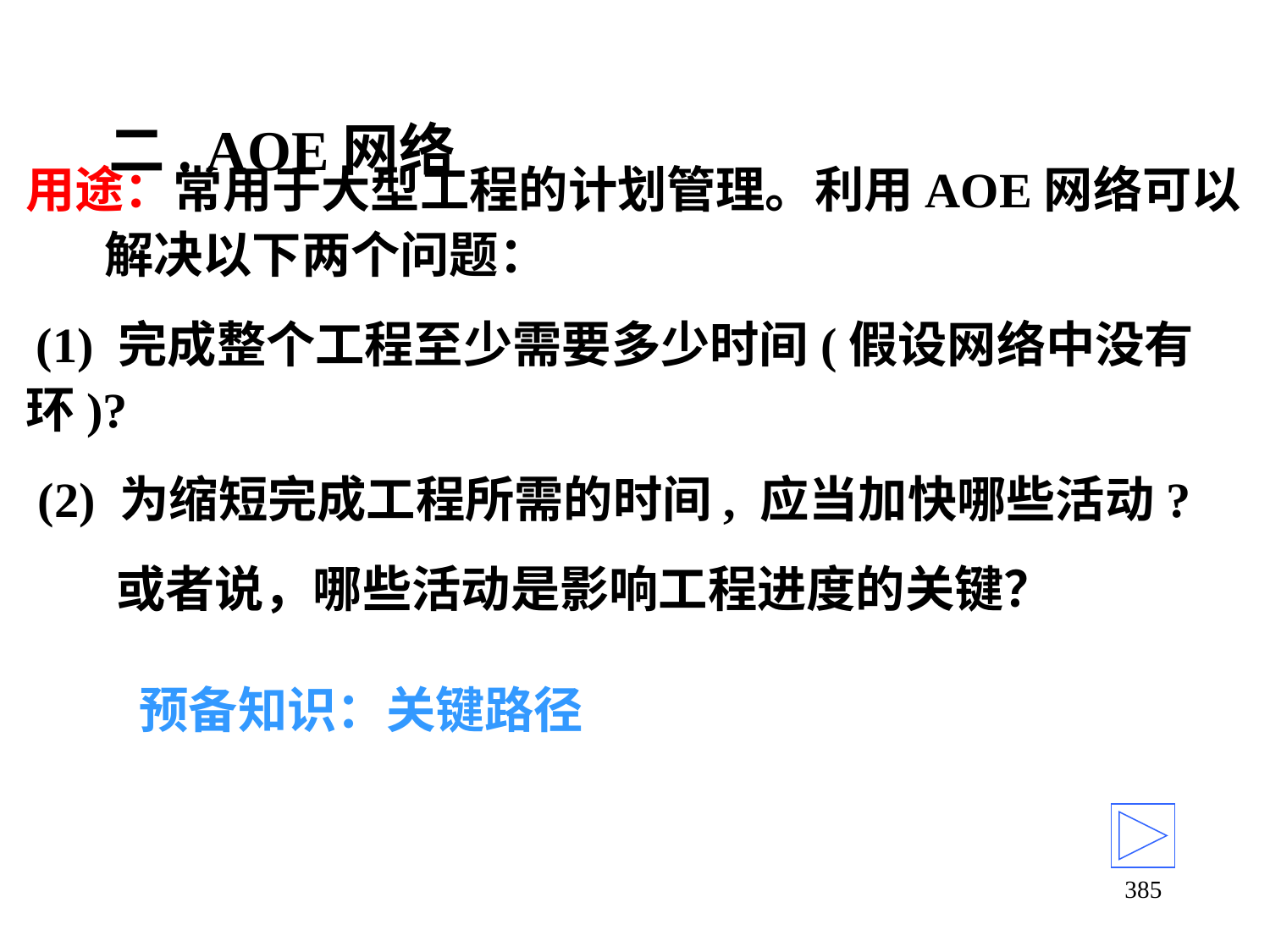

# 二. AOE网络
用途：常用于大型工程的计划管理。利用AOE网络可以         解决以下两个问题：
 (1) 完成整个工程至少需要多少时间(假设网络中没有环)?
 (2) 为缩短完成工程所需的时间, 应当加快哪些活动?
       或者说，哪些活动是影响工程进度的关键？
预备知识：关键路径

385